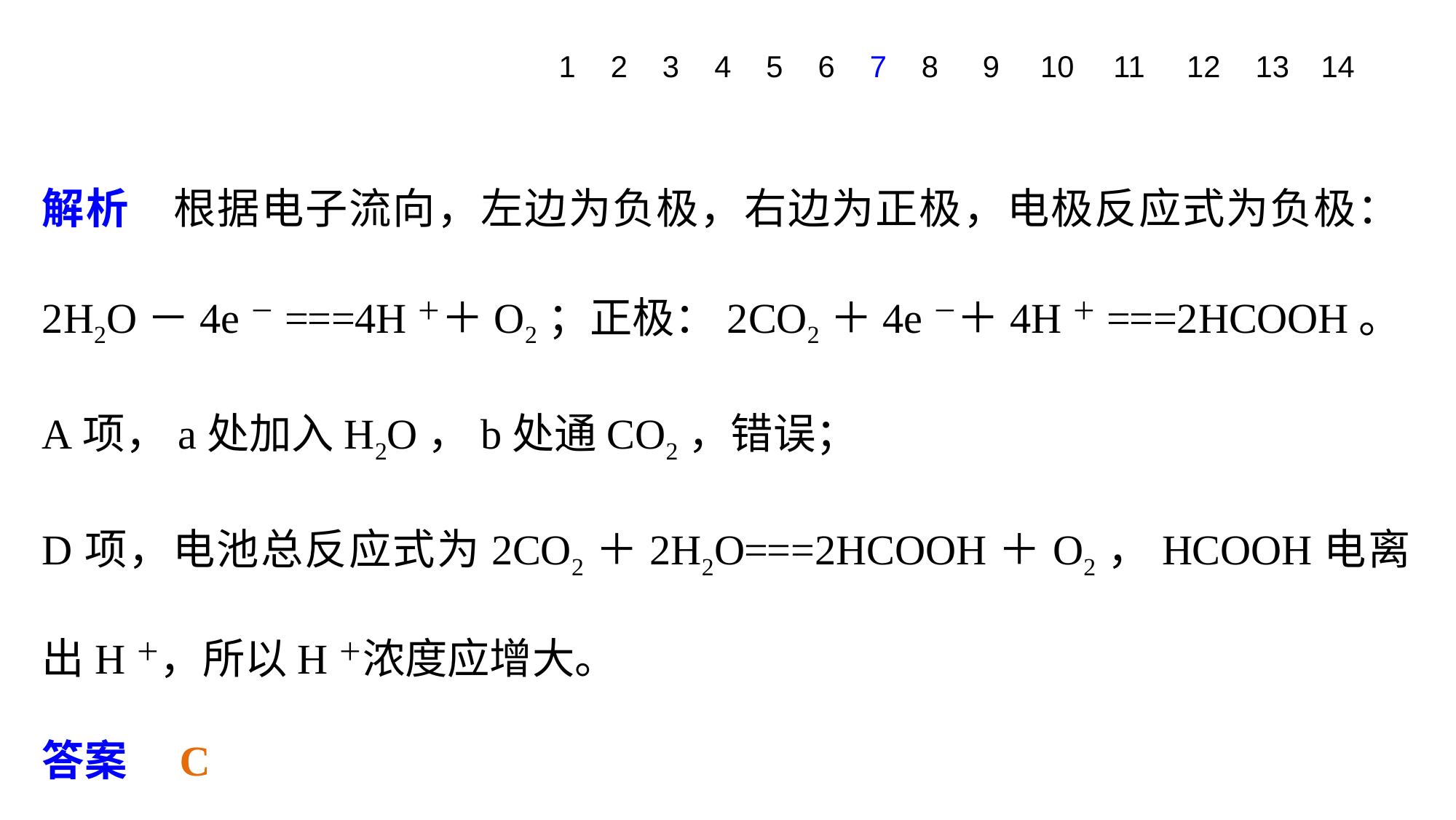

1
2
3
4
5
6
7
8
9
10
11
12
13
14
解析　根据电子流向，左边为负极，右边为正极，电极反应式为负极：2H2O－4e－===4H＋＋O2；正极：2CO2＋4e－＋4H＋===2HCOOH。
A项，a处加入H2O，b处通CO2，错误；
D项，电池总反应式为2CO2＋2H2O===2HCOOH＋O2，HCOOH电离出H＋，所以H＋浓度应增大。
答案　C